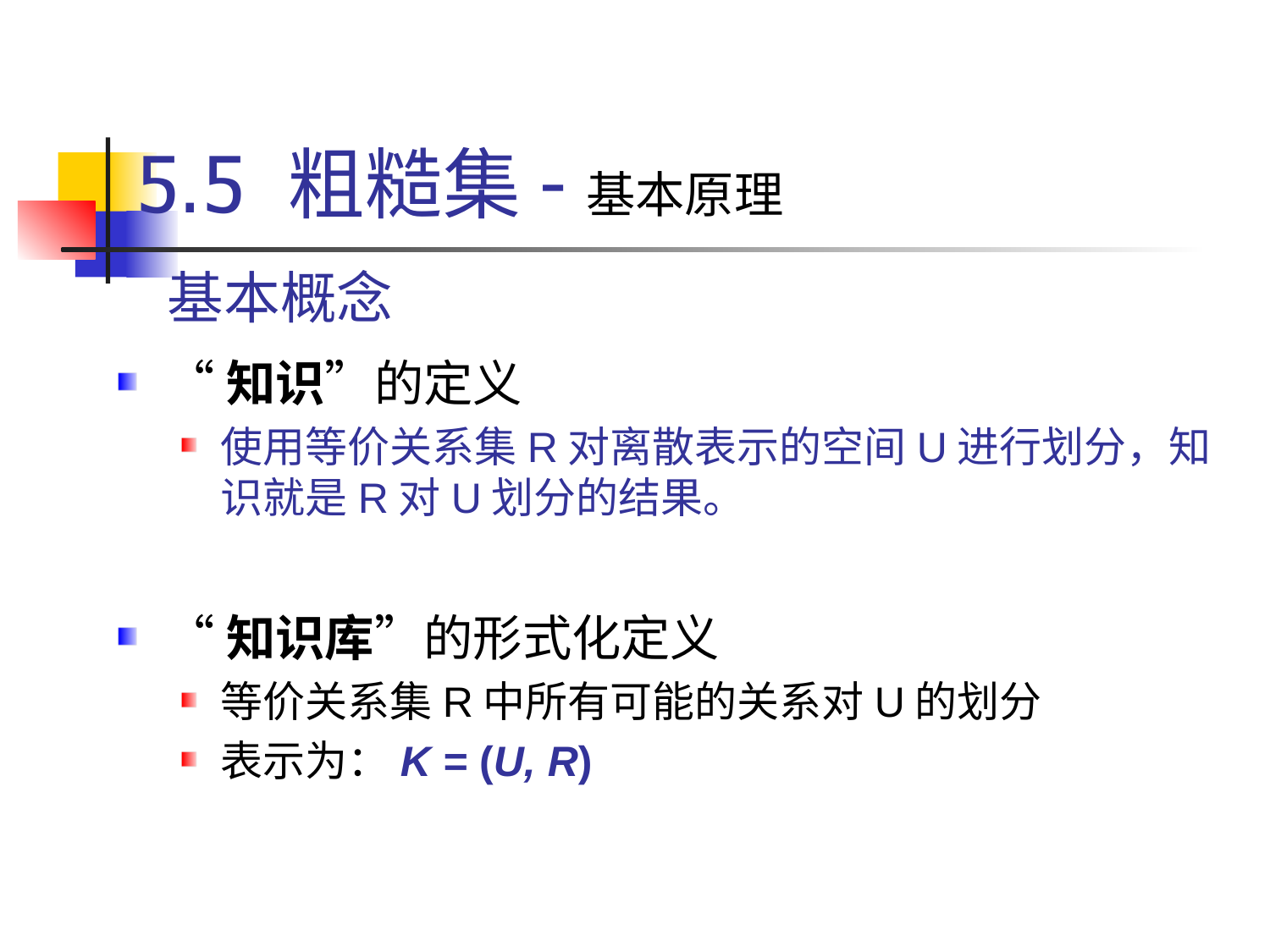

5.5 粗糙集-基本原理
基本概念
“知识”的定义
使用等价关系集R对离散表示的空间U进行划分，知识就是R对U划分的结果。

“知识库”的形式化定义
等价关系集R中所有可能的关系对U的划分
表示为：K = (U, R)